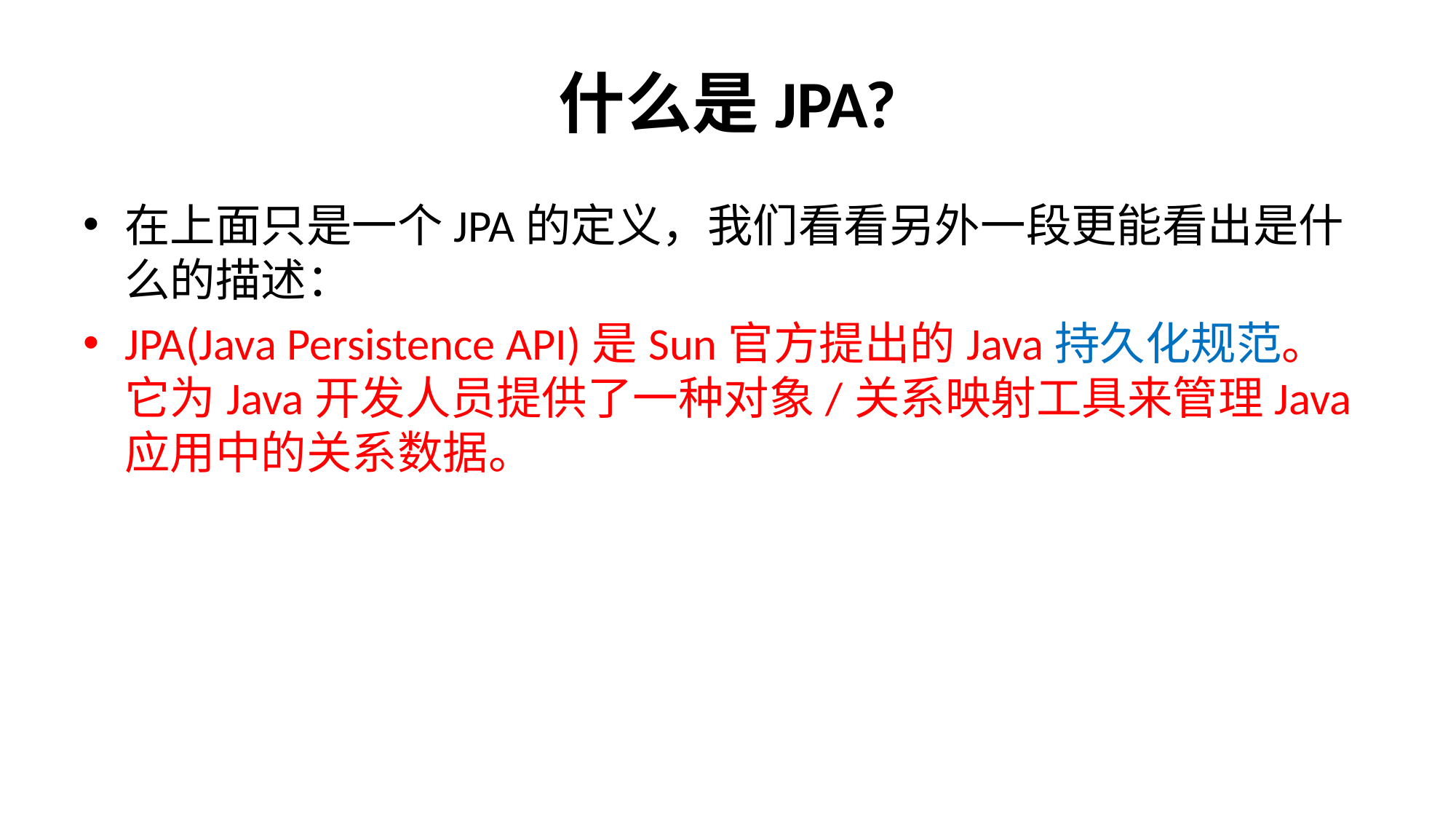

# 什么是JPA?
在上面只是一个JPA的定义，我们看看另外一段更能看出是什么的描述：
JPA(Java Persistence API)是Sun官方提出的Java持久化规范。它为Java开发人员提供了一种对象/关系映射工具来管理Java应用中的关系数据。